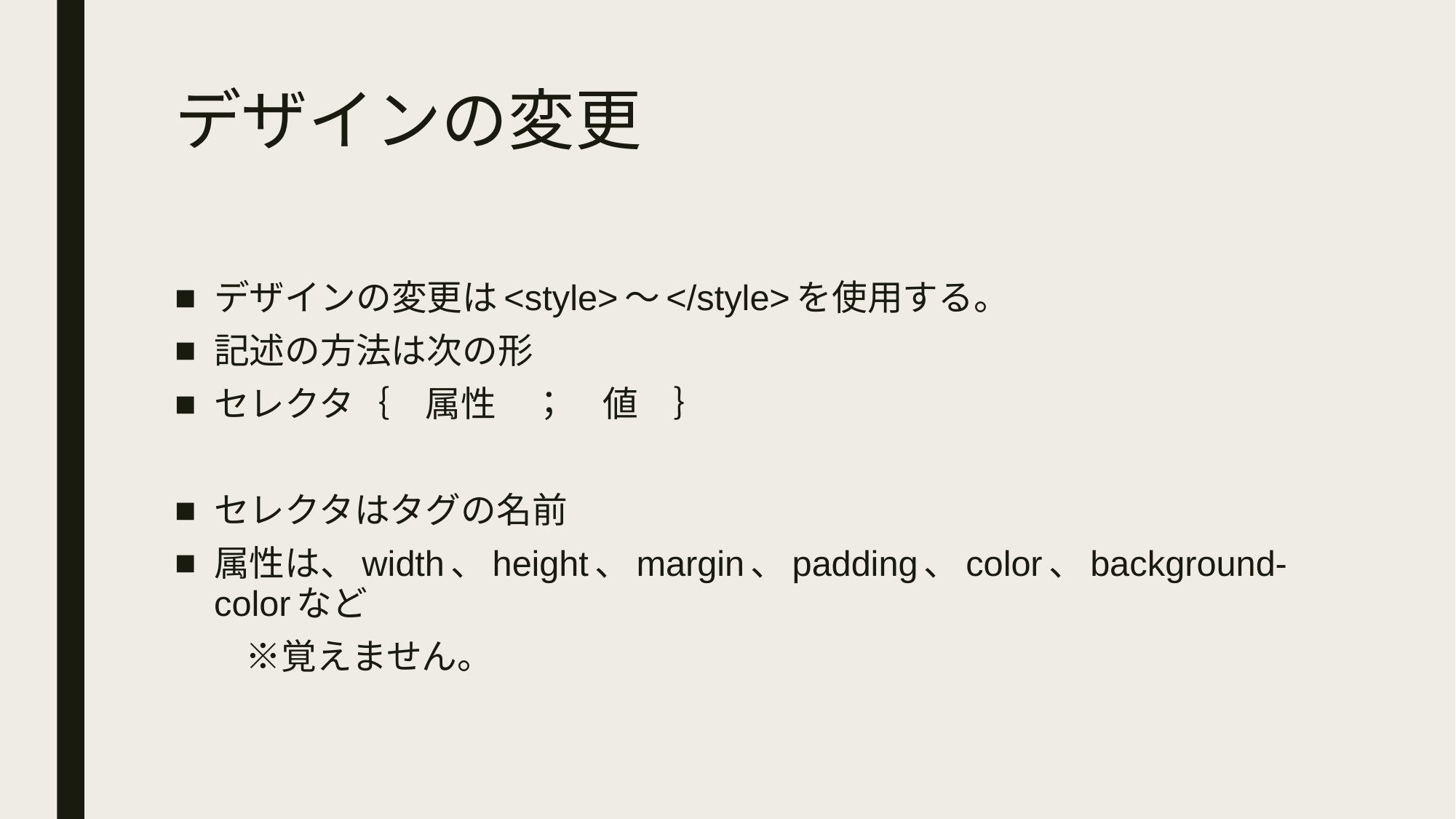

# デザインの変更
デザインの変更は<style>～</style>を使用する。
記述の方法は次の形
セレクタ｛　属性　；　値　｝

セレクタはタグの名前
属性は、width、height、margin、padding、color、background-colorなど
　　※覚えません。